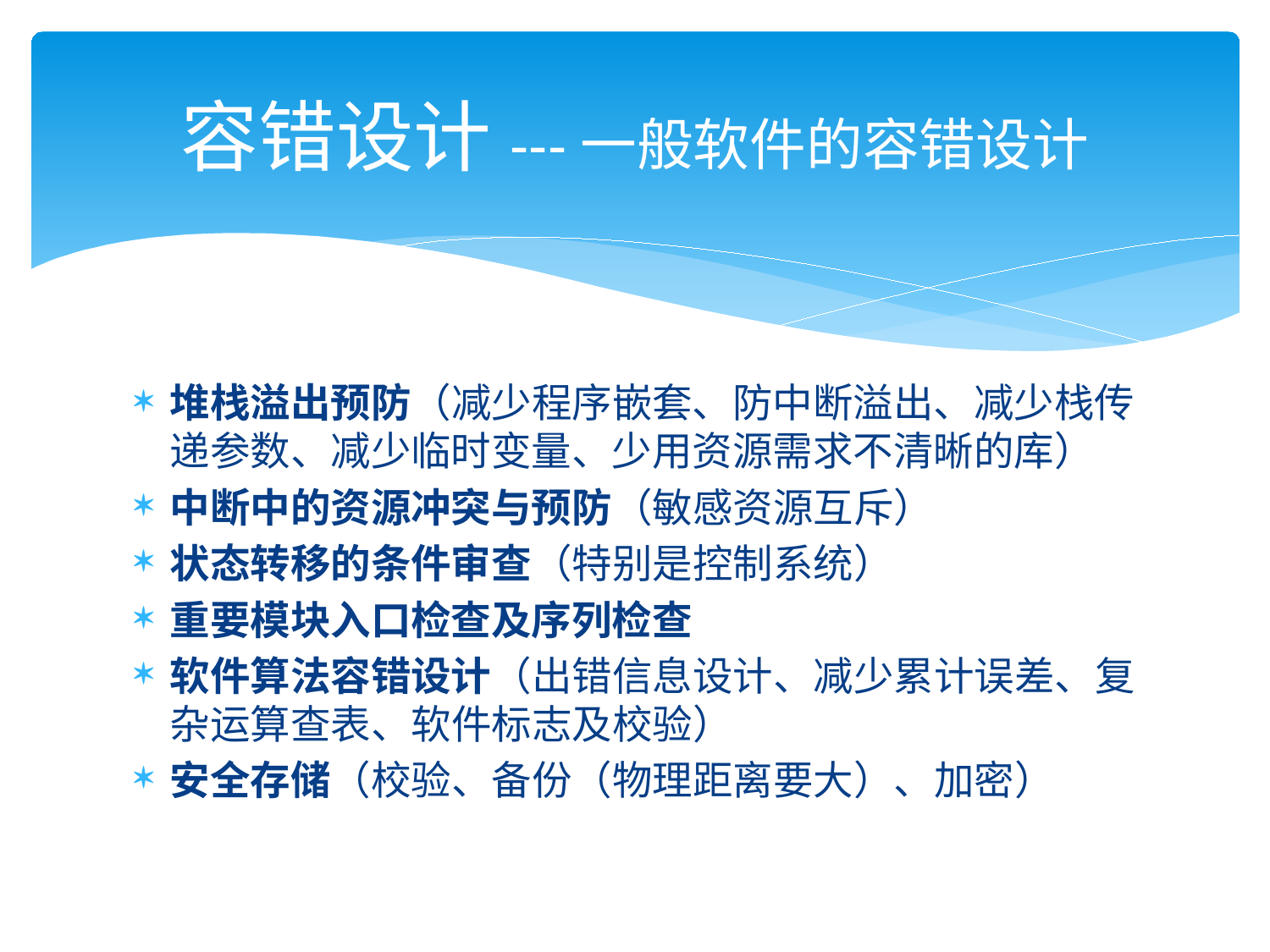

# 容错设计---一般软件的容错设计
堆栈溢出预防（减少程序嵌套、防中断溢出、减少栈传递参数、减少临时变量、少用资源需求不清晰的库）
中断中的资源冲突与预防（敏感资源互斥）
状态转移的条件审查（特别是控制系统）
重要模块入口检查及序列检查
软件算法容错设计（出错信息设计、减少累计误差、复杂运算查表、软件标志及校验）
安全存储（校验、备份（物理距离要大）、加密）